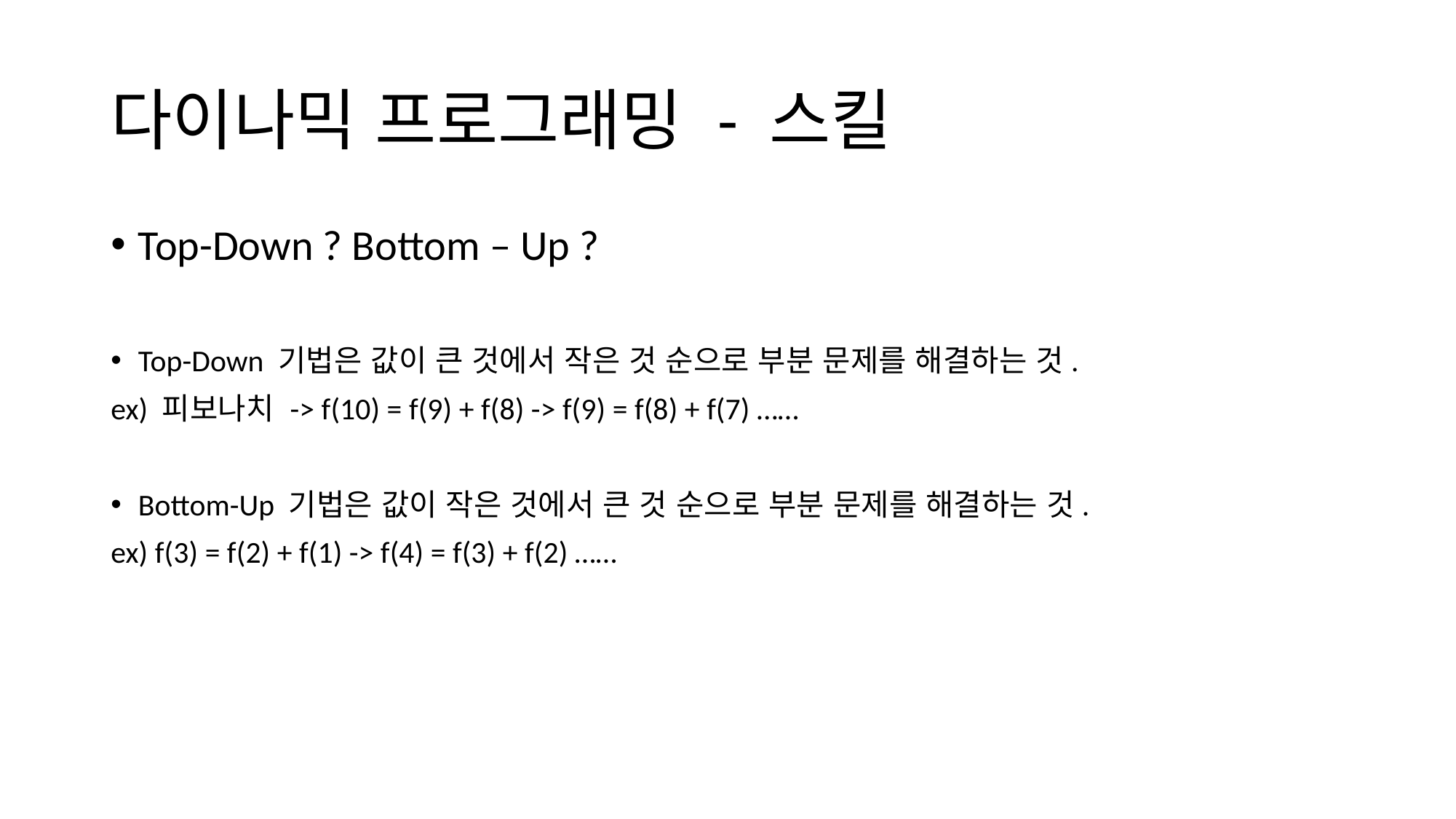

# 다이나믹 프로그래밍 - 스킬
Top-Down ? Bottom – Up ?

Top-Down 기법은 값이 큰 것에서 작은 것 순으로 부분 문제를 해결하는 것.
ex) 피보나치 -> f(10) = f(9) + f(8) -> f(9) = f(8) + f(7) ……

Bottom-Up 기법은 값이 작은 것에서 큰 것 순으로 부분 문제를 해결하는 것.
ex) f(3) = f(2) + f(1) -> f(4) = f(3) + f(2) ……